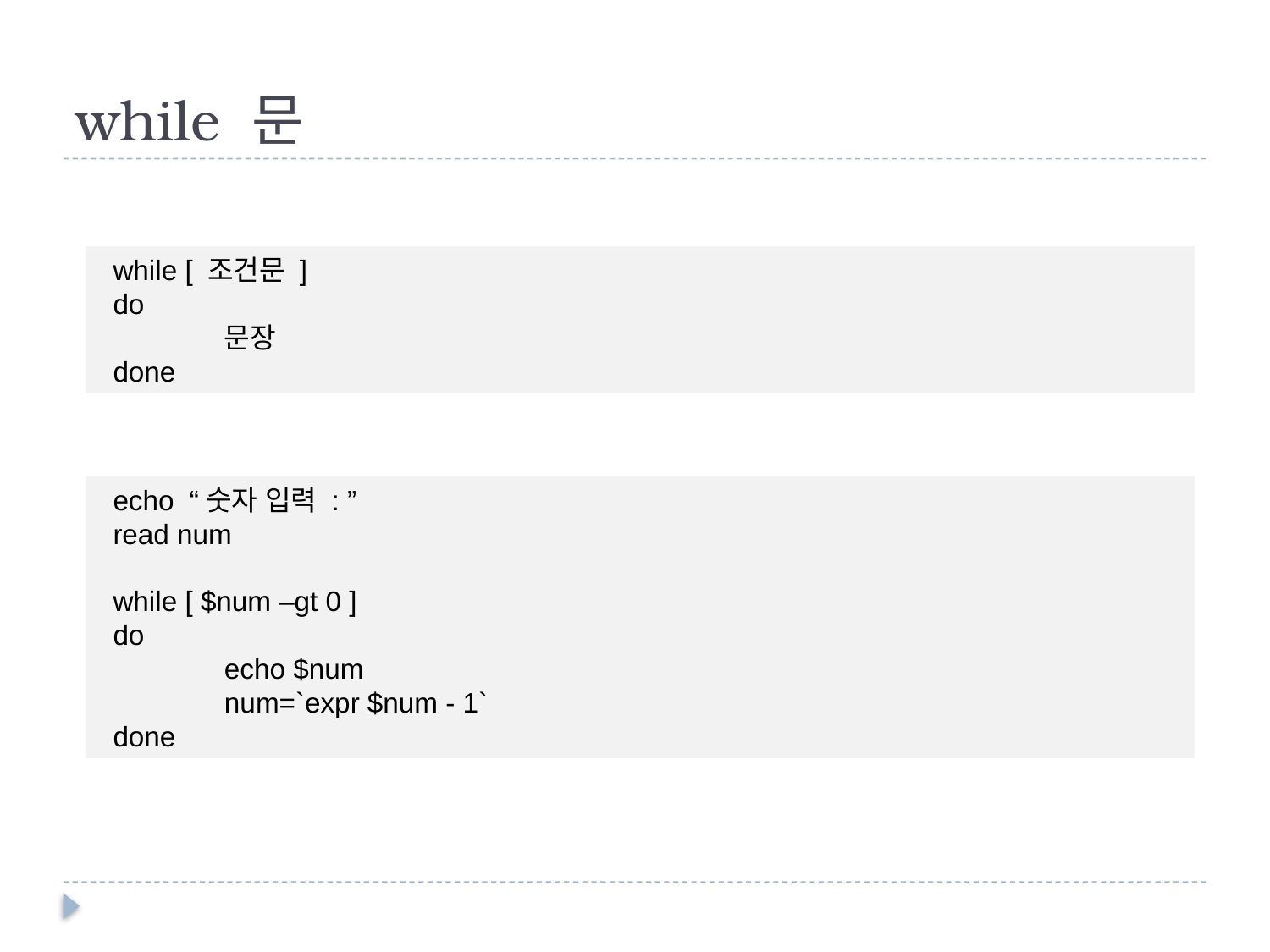

# while 문
  while [ 조건문 ]
  do
	문장
  done
  echo  “숫자 입력 : ”
  read num

  while [ $num –gt 0 ]
  do
	echo $num
	num=`expr $num - 1`
  done